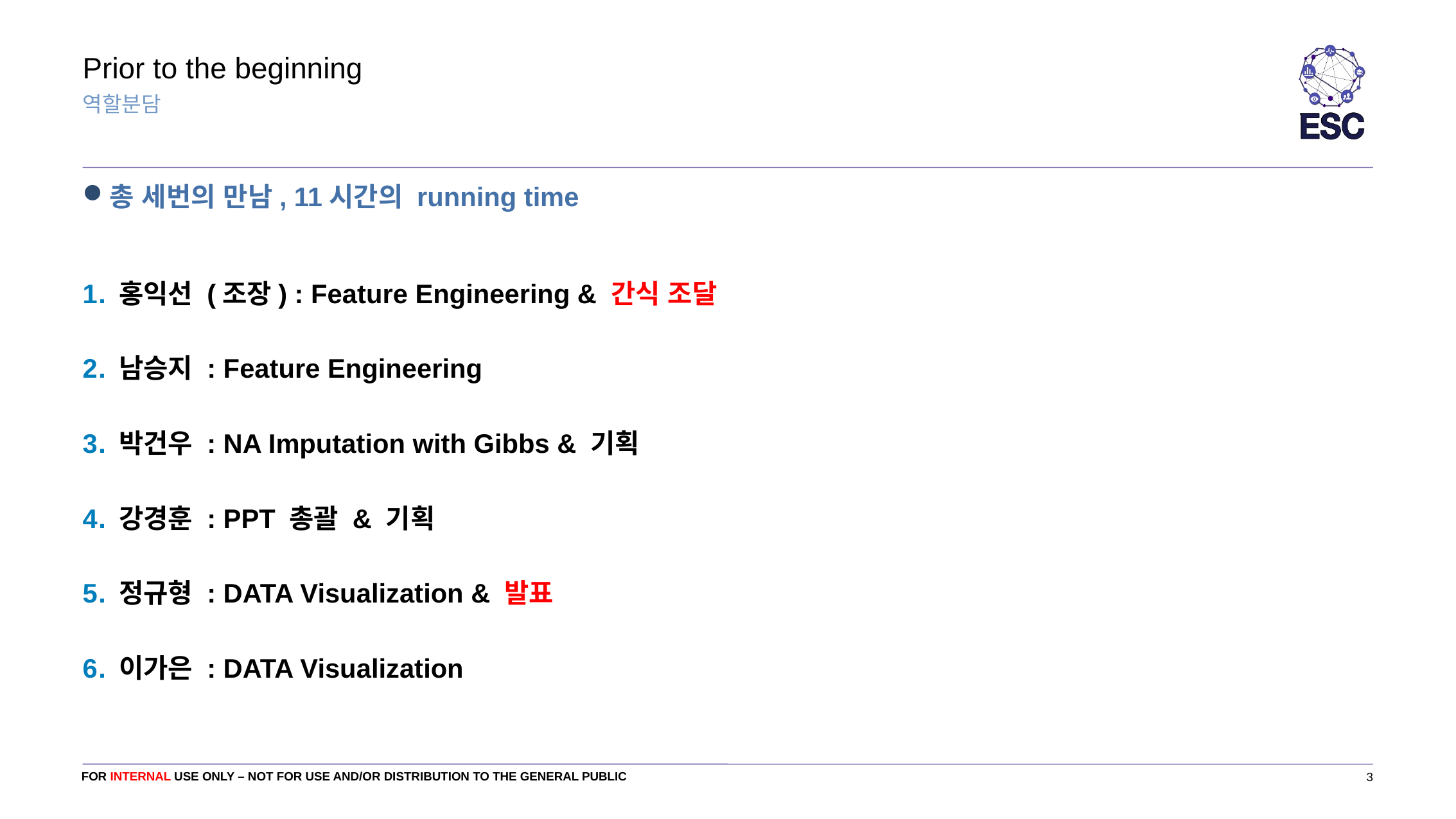

# Prior to the beginning
역할분담
총 세번의 만남, 11시간의 running time

홍익선 (조장) : Feature Engineering & 간식 조달

남승지 : Feature Engineering

박건우 : NA Imputation with Gibbs & 기획

강경훈 : PPT 총괄 & 기획

정규형 : DATA Visualization & 발표

이가은 : DATA Visualization